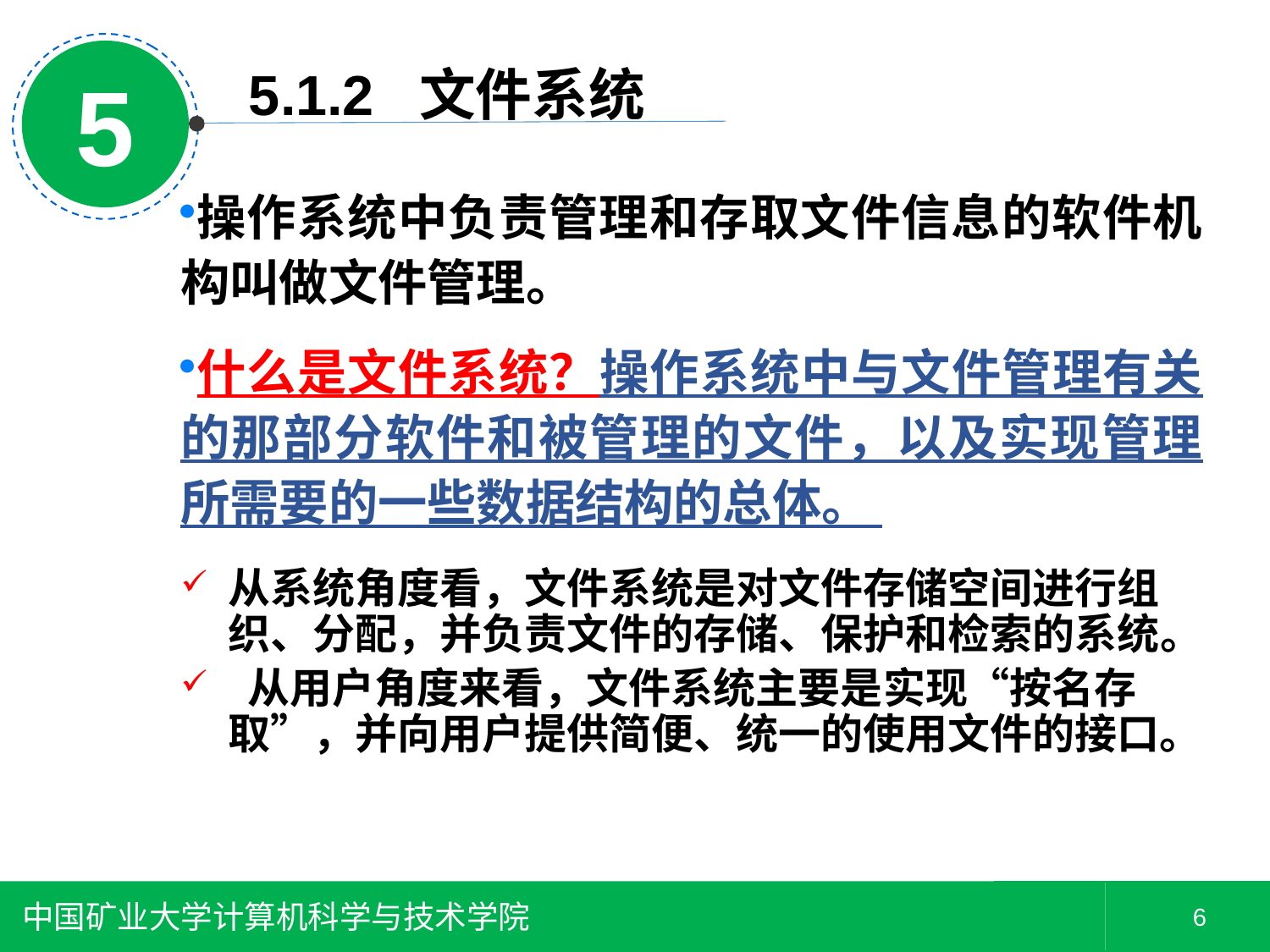

5
5.1.2  文件系统

操作系统中负责管理和存取文件信息的软件机构叫做文件管理。
什么是文件系统？操作系统中与文件管理有关的那部分软件和被管理的文件，以及实现管理所需要的一些数据结构的总体。
从系统角度看，文件系统是对文件存储空间进行组织、分配，并负责文件的存储、保护和检索的系统。
 从用户角度来看，文件系统主要是实现“按名存取”，并向用户提供简便、统一的使用文件的接口。